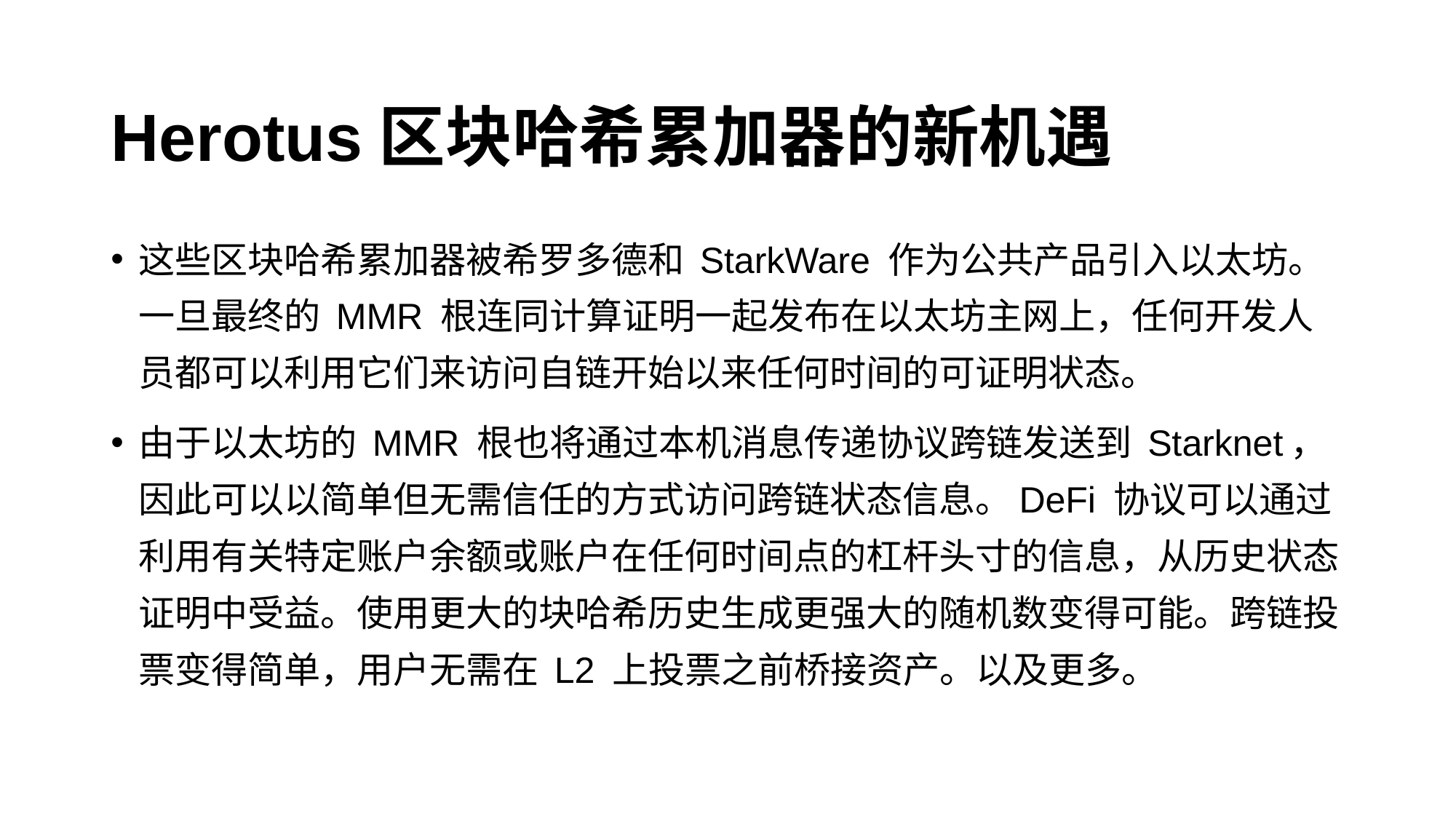

# Herotus区块哈希累加器的新机遇
这些区块哈希累加器被希罗多德和 StarkWare 作为公共产品引入以太坊。一旦最终的 MMR 根连同计算证明一起发布在以太坊主网上，任何开发人员都可以利用它们来访问自链开始以来任何时间的可证明状态。
由于以太坊的 MMR 根也将通过本机消息传递协议跨链发送到 Starknet，因此可以以简单但无需信任的方式访问跨链状态信息。DeFi 协议可以通过利用有关特定账户余额或账户在任何时间点的杠杆头寸的信息，从历史状态证明中受益。使用更大的块哈希历史生成更强大的随机数变得可能。跨链投票变得简单，用户无需在 L2 上投票之前桥接资产。以及更多。